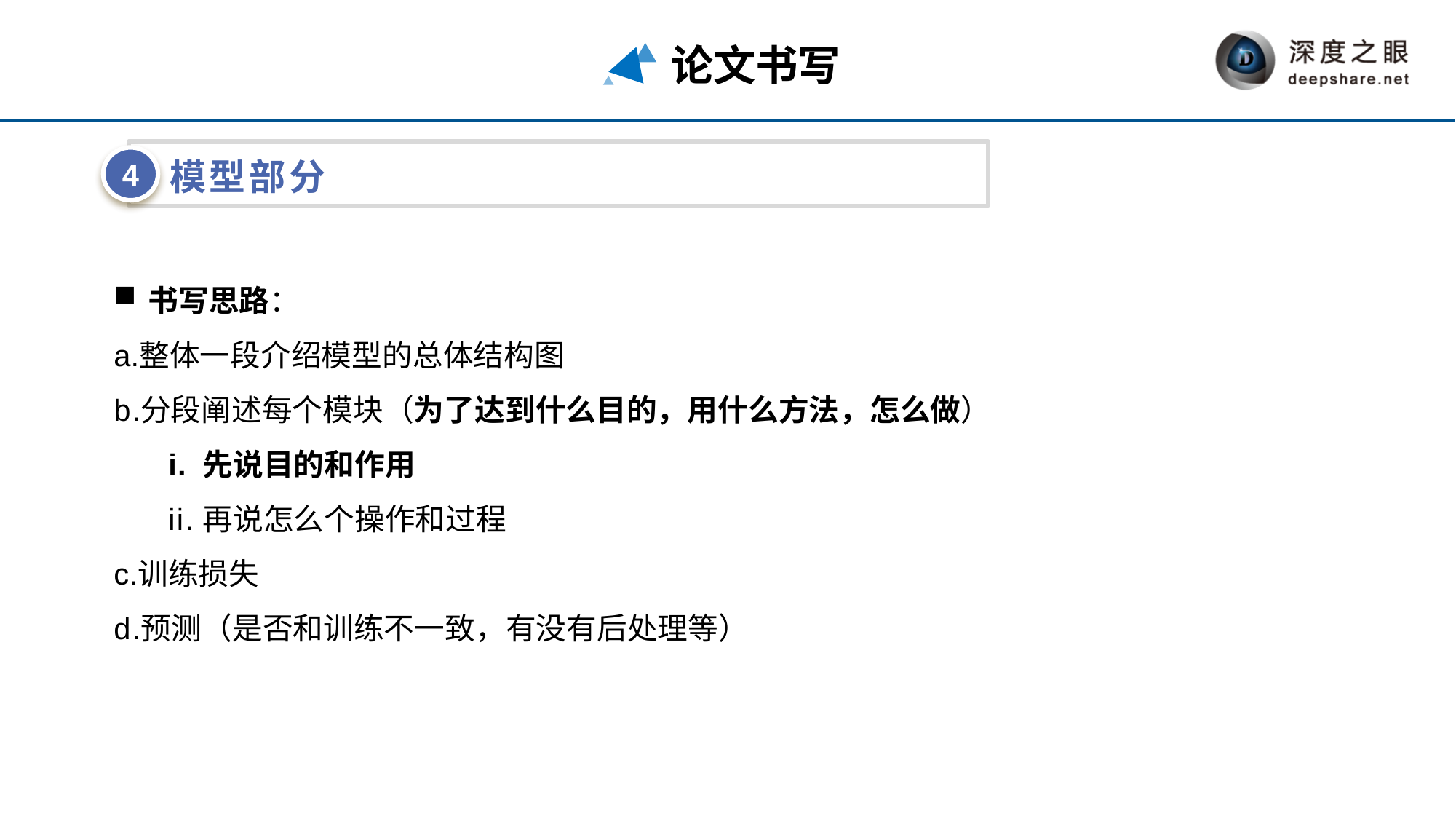

论文书写

4
模型部分
书写思路：
整体一段介绍模型的总体结构图
分段阐述每个模块（为了达到什么目的，用什么方法，怎么做）
先说目的和作用
再说怎么个操作和过程
训练损失
预测（是否和训练不一致，有没有后处理等）